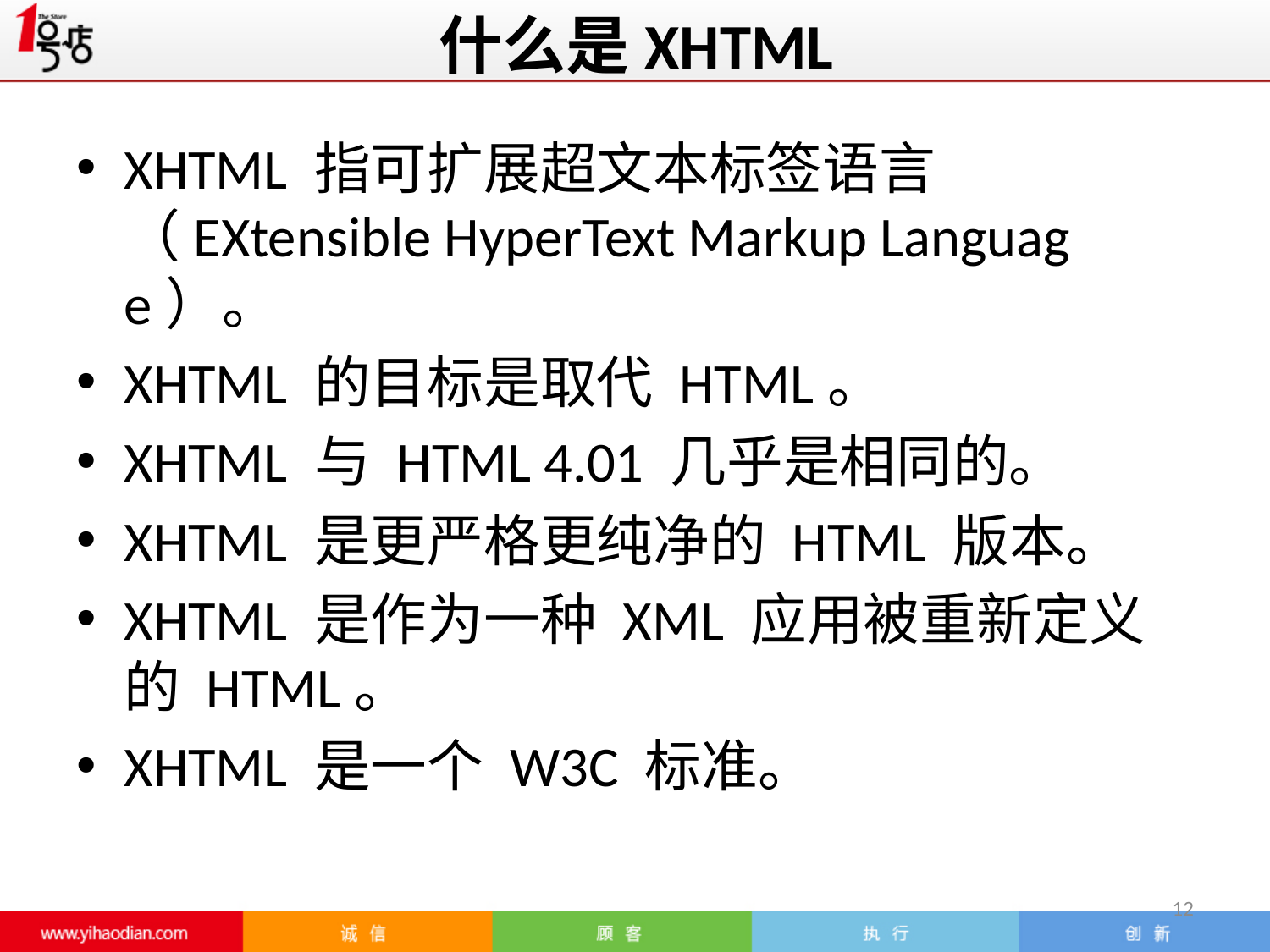

# 什么是XHTML
XHTML 指可扩展超文本标签语言（EXtensible HyperText Markup Language）。
XHTML 的目标是取代 HTML。
XHTML 与 HTML 4.01 几乎是相同的。
XHTML 是更严格更纯净的 HTML 版本。
XHTML 是作为一种 XML 应用被重新定义的 HTML。
XHTML 是一个 W3C 标准。

12